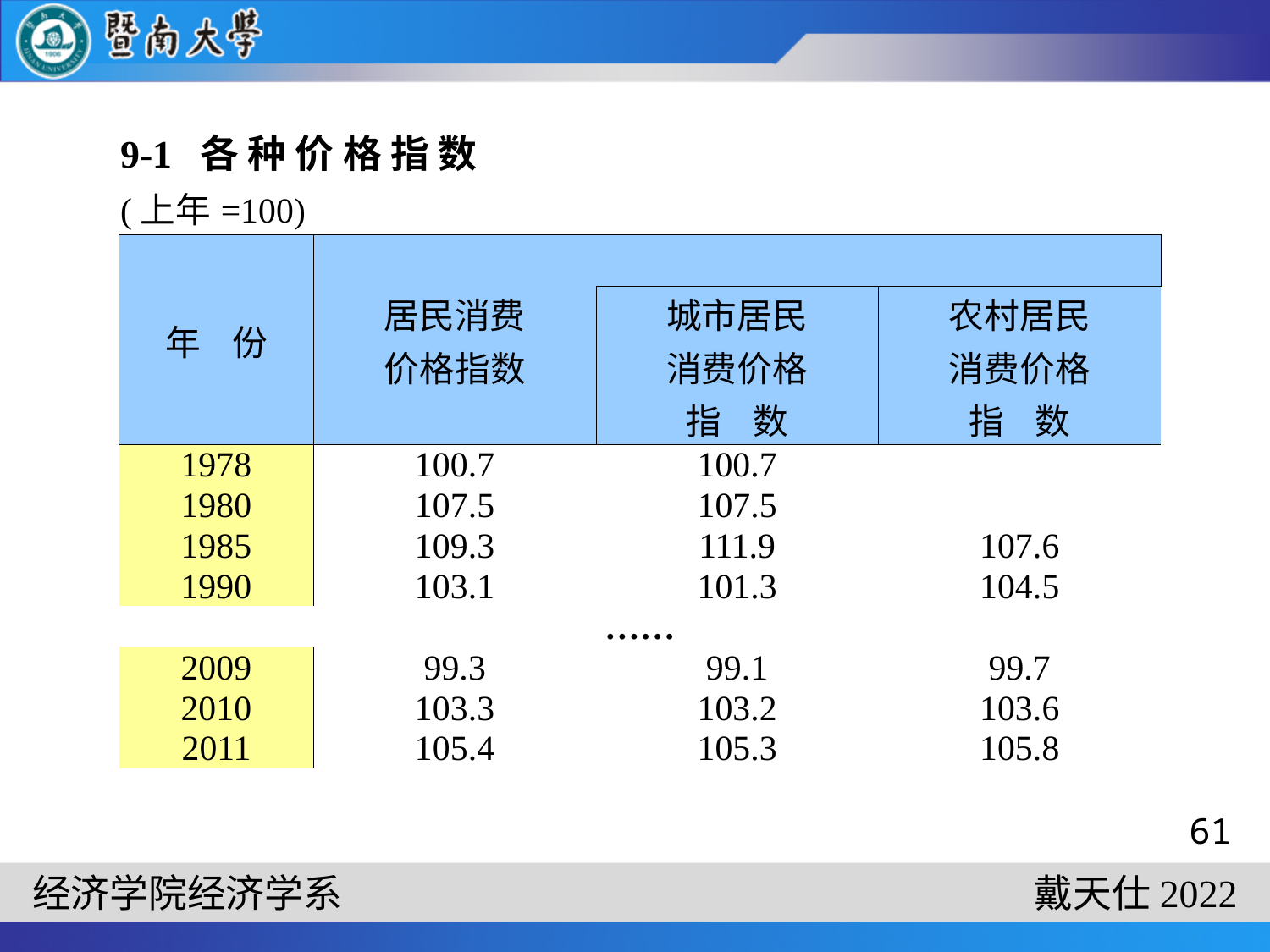

| 9-1 各 种 价 格 指 数 |  |  |  |
| --- | --- | --- | --- |
| (上年=100) |  |  |  |
| 年 份 |  |  |  |
|  | 居民消费 | 城市居民 | 农村居民 |
|  | 价格指数 | 消费价格 | 消费价格 |
|  |  | 指 数 | 指 数 |
| 1978 | 100.7 | 100.7 |  |
| 1980 | 107.5 | 107.5 |  |
| 1985 | 109.3 | 111.9 | 107.6 |
| 1990 | 103.1 | 101.3 | 104.5 |
| …… |  |  |  |
| 2009 | 99.3 | 99.1 | 99.7 |
| 2010 | 103.3 | 103.2 | 103.6 |
| 2011 | 105.4 | 105.3 | 105.8 |
61